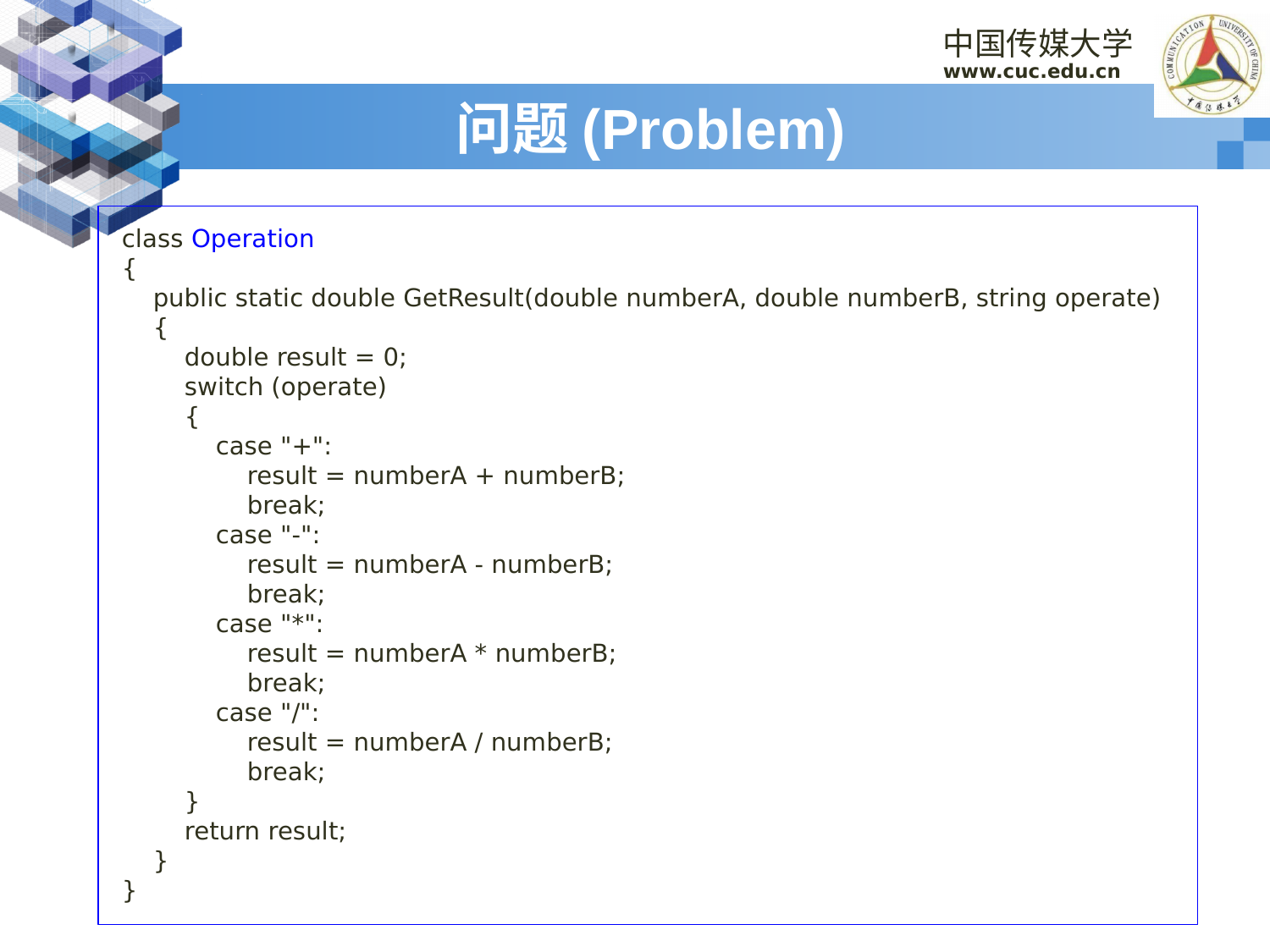

# 问题(Problem)

    class Operation
    {
        public static double GetResult(double numberA, double numberB, string operate)
        {
            double result = 0;
            switch (operate)
            {
                case "+":
                    result = numberA + numberB;
                    break;
                case "-":
                    result = numberA - numberB;
                    break;
                case "*":
                    result = numberA * numberB;
                    break;
                case "/":
                    result = numberA / numberB;
                    break;
            }
            return result;
        }
    }